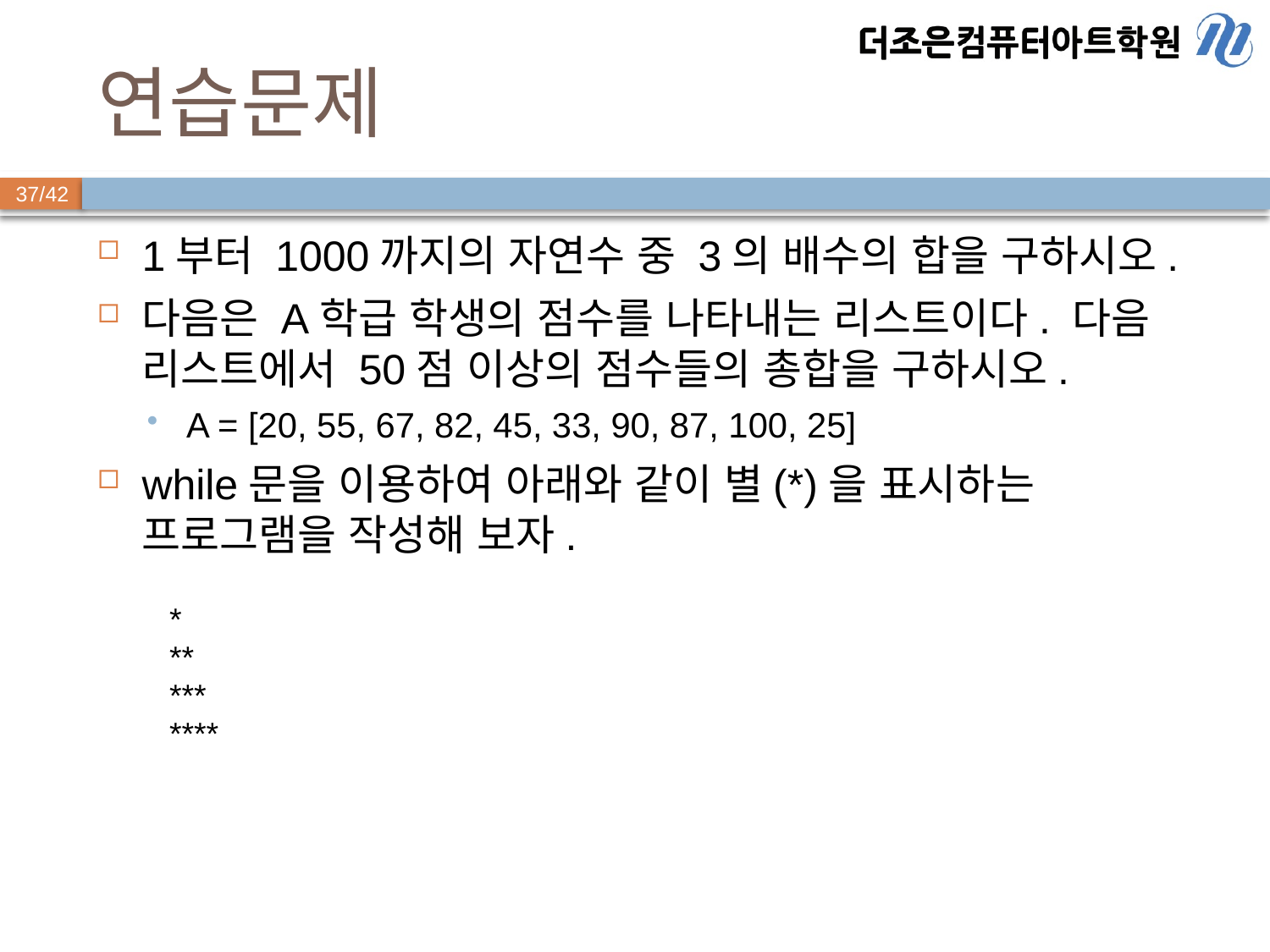

# 연습문제
1부터 1000까지의 자연수 중 3의 배수의 합을 구하시오.
다음은 A학급 학생의 점수를 나타내는 리스트이다. 다음 리스트에서 50점 이상의 점수들의 총합을 구하시오.
A = [20, 55, 67, 82, 45, 33, 90, 87, 100, 25]
while문을 이용하여 아래와 같이 별(*)을 표시하는 프로그램을 작성해 보자.
*
**
***
****